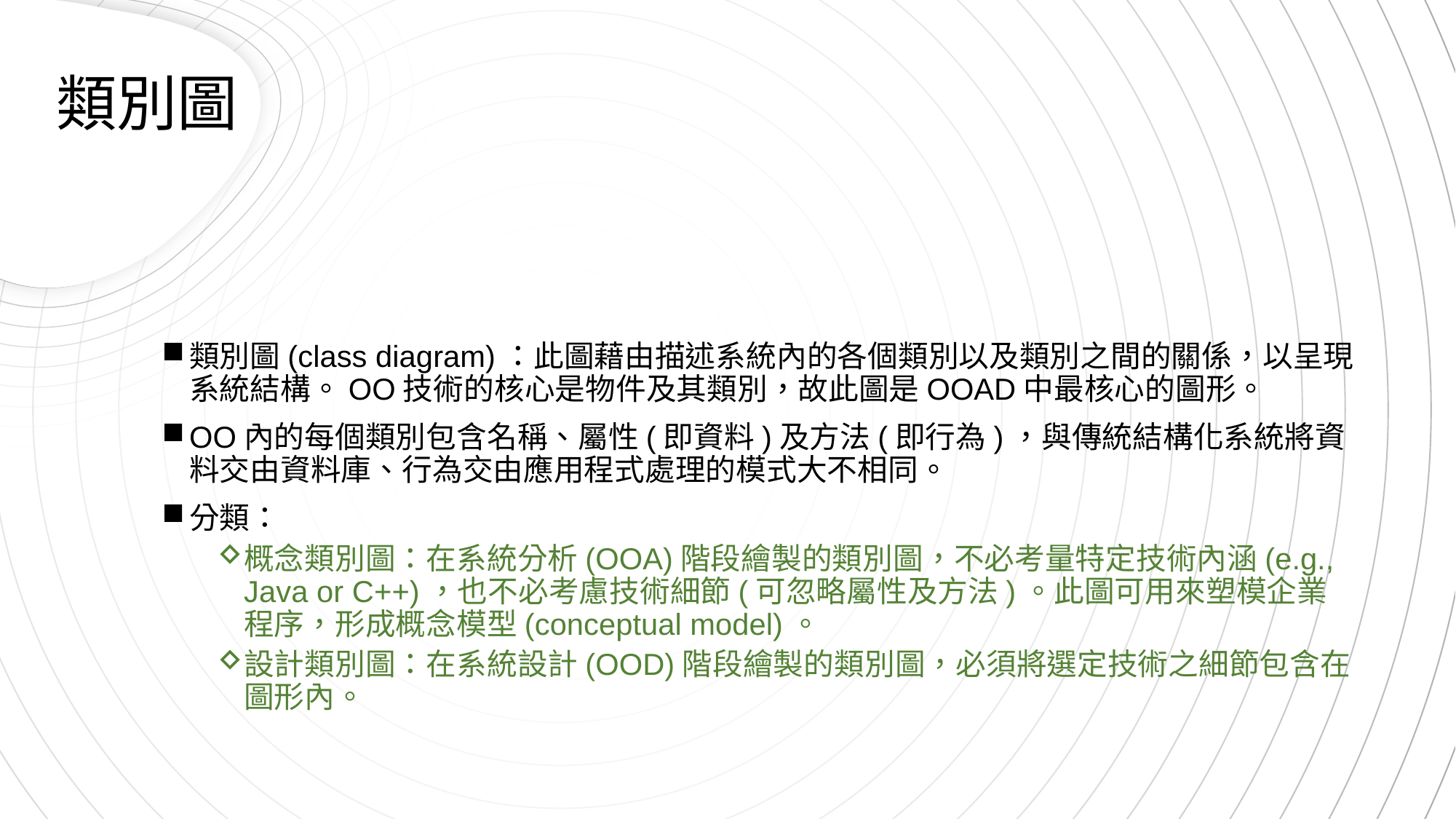

類別圖
類別圖(class diagram)：此圖藉由描述系統內的各個類別以及類別之間的關係，以呈現系統結構。OO技術的核心是物件及其類別，故此圖是OOAD中最核心的圖形。
OO內的每個類別包含名稱、屬性(即資料)及方法(即行為)，與傳統結構化系統將資料交由資料庫、行為交由應用程式處理的模式大不相同。
分類：
概念類別圖：在系統分析(OOA)階段繪製的類別圖，不必考量特定技術內涵(e.g., Java or C++)，也不必考慮技術細節(可忽略屬性及方法)。此圖可用來塑模企業程序，形成概念模型(conceptual model)。
設計類別圖：在系統設計(OOD)階段繪製的類別圖，必須將選定技術之細節包含在圖形內。